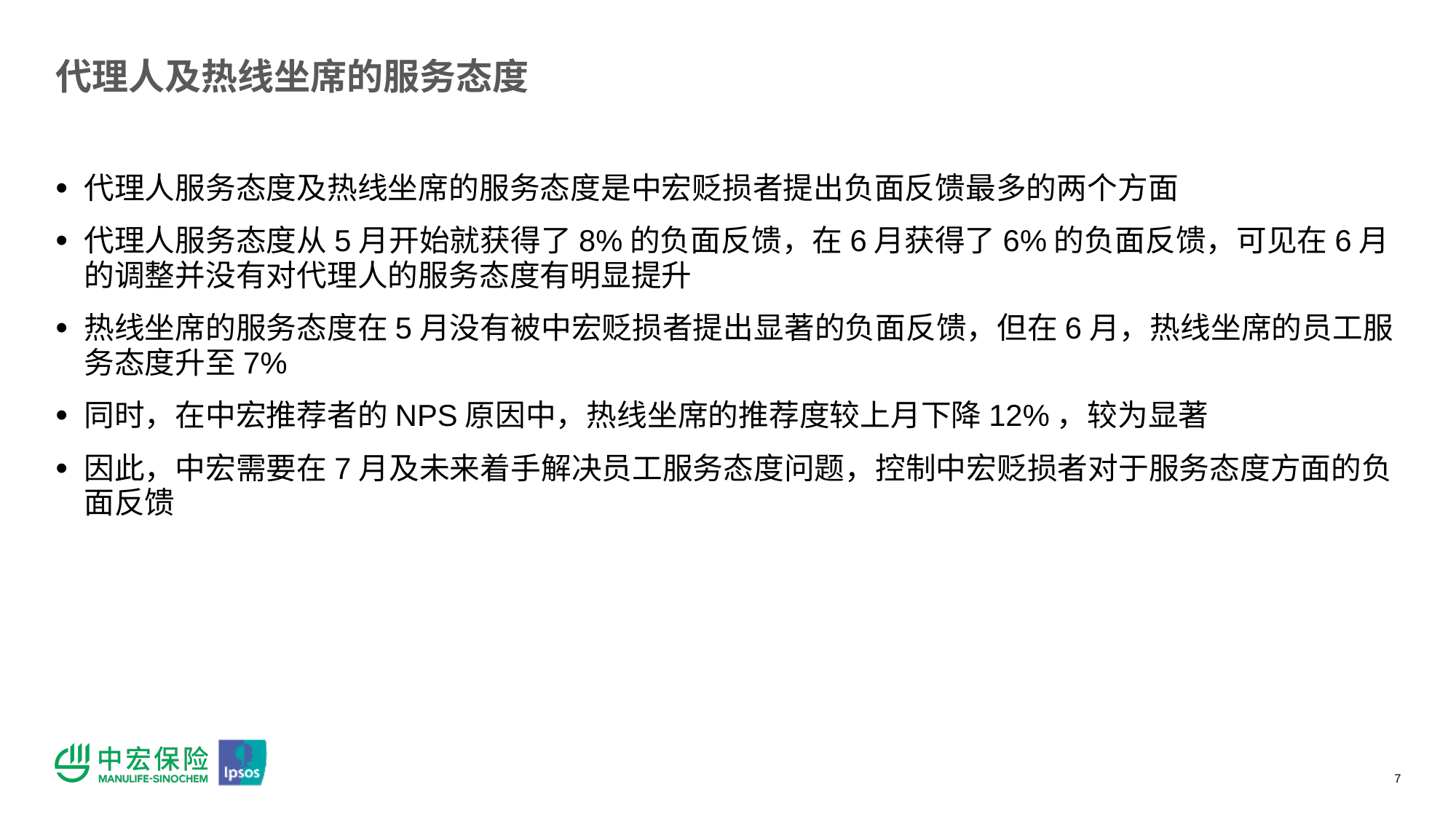

# 代理人及热线坐席的服务态度
代理人服务态度及热线坐席的服务态度是中宏贬损者提出负面反馈最多的两个方面
代理人服务态度从5月开始就获得了8%的负面反馈，在6月获得了6%的负面反馈，可见在6月的调整并没有对代理人的服务态度有明显提升
热线坐席的服务态度在5月没有被中宏贬损者提出显著的负面反馈，但在6月，热线坐席的员工服务态度升至7%
同时，在中宏推荐者的NPS原因中，热线坐席的推荐度较上月下降12%，较为显著
因此，中宏需要在7月及未来着手解决员工服务态度问题，控制中宏贬损者对于服务态度方面的负面反馈

7